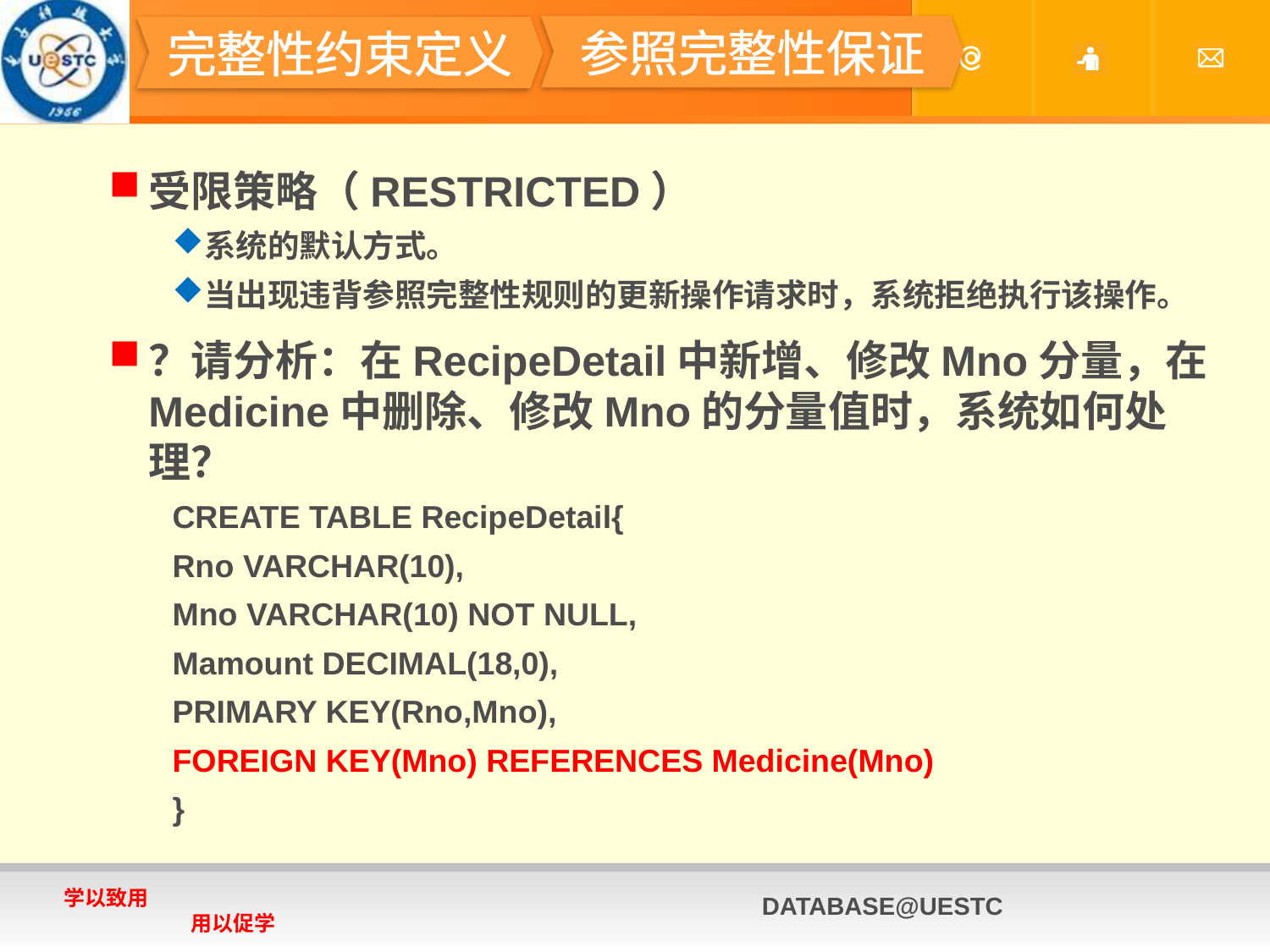

#
参照完整性保证
完整性约束定义
受限策略（RESTRICTED）
系统的默认方式。
当出现违背参照完整性规则的更新操作请求时，系统拒绝执行该操作。
？请分析：在RecipeDetail中新增、修改Mno分量，在Medicine中删除、修改Mno的分量值时，系统如何处理？
CREATE TABLE RecipeDetail{
Rno VARCHAR(10),
Mno VARCHAR(10) NOT NULL,
Mamount DECIMAL(18,0),
PRIMARY KEY(Rno,Mno),
FOREIGN KEY(Mno) REFERENCES Medicine(Mno)
}